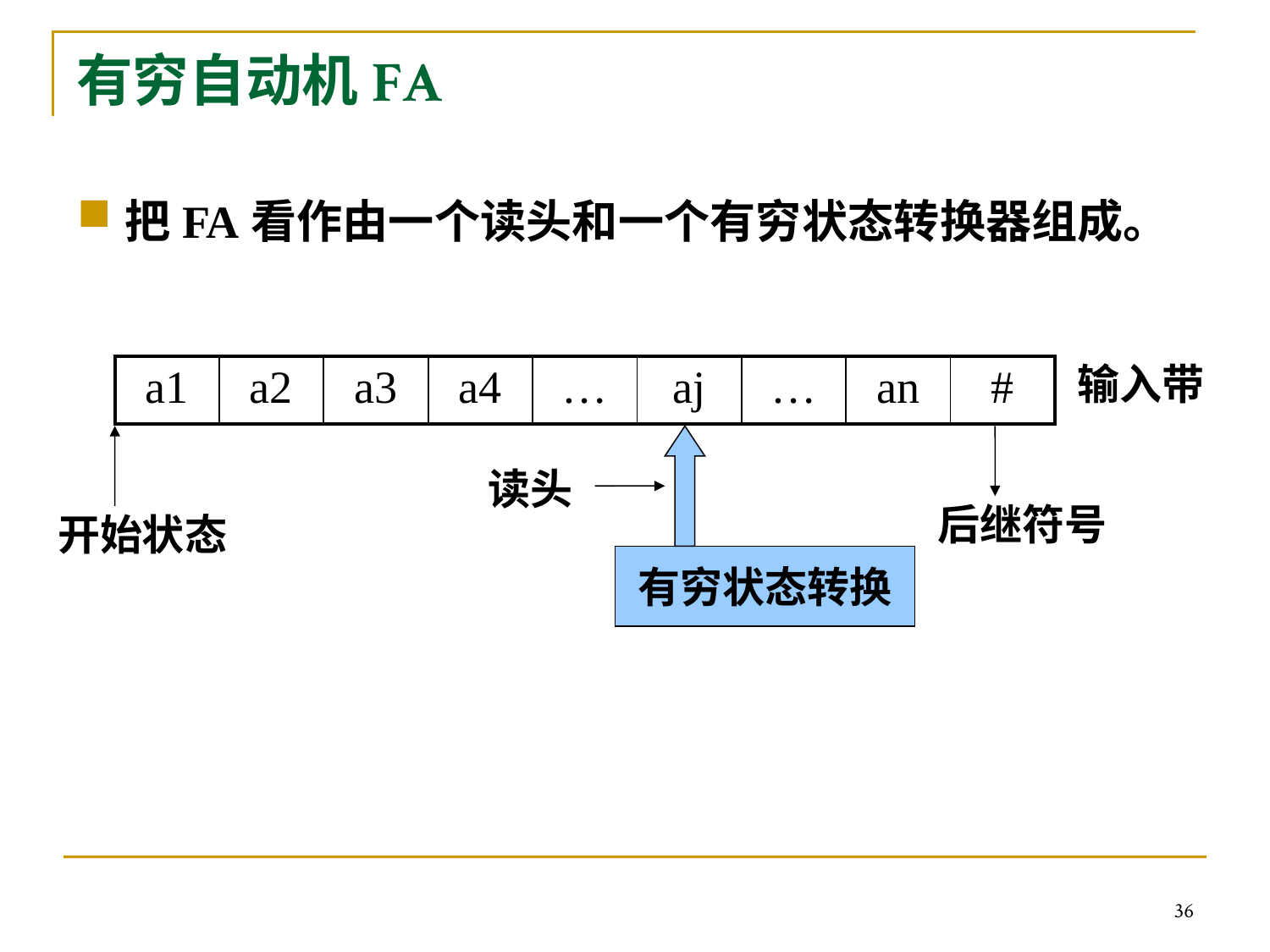

# 有穷自动机FA
把FA看作由一个读头和一个有穷状态转换器组成。
输入带
| a1 | a2 | a3 | a4 | … | aj | … | an | # |
| --- | --- | --- | --- | --- | --- | --- | --- | --- |

有穷状态转换

读头

后继符号
开始状态
36